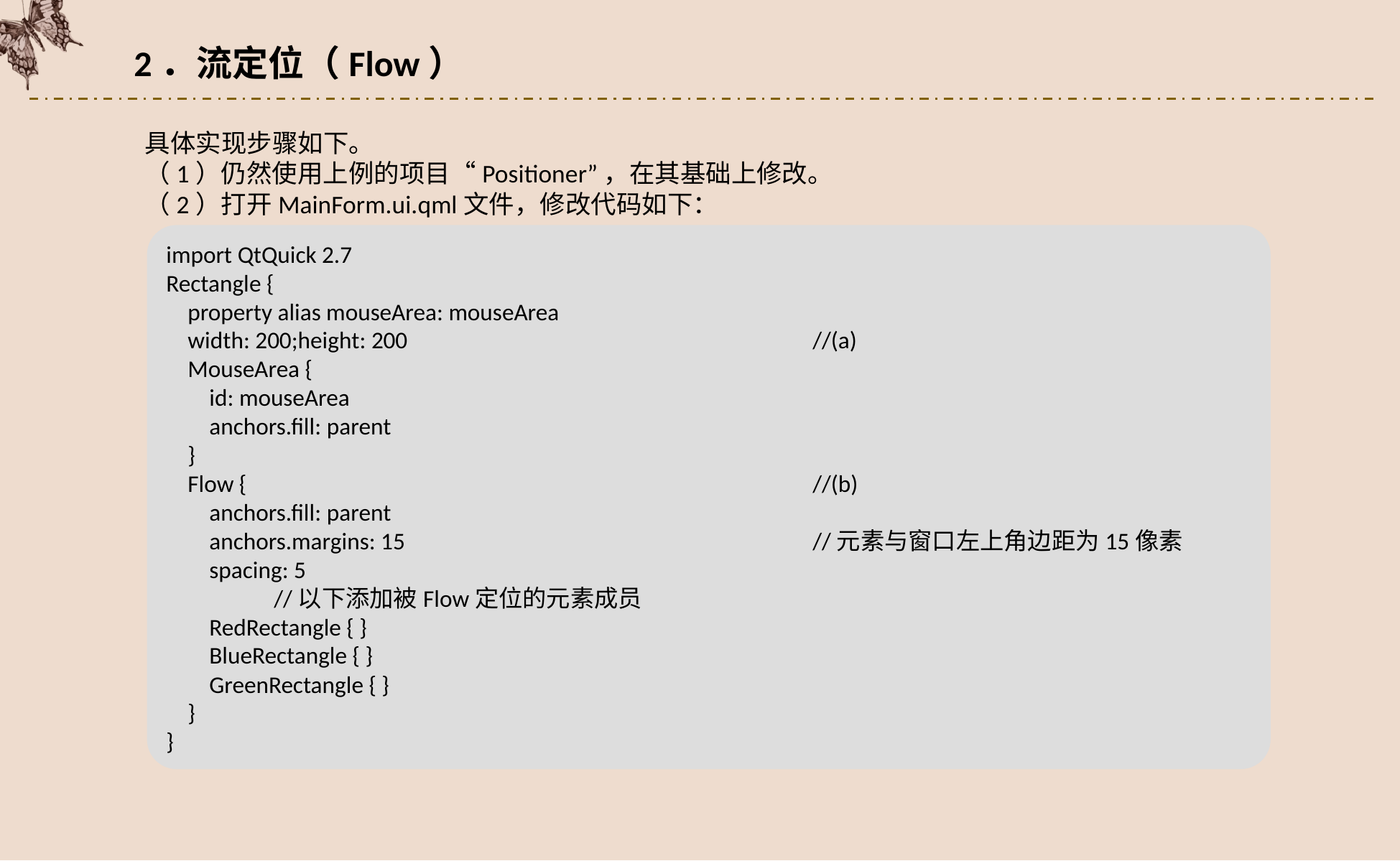

2．流定位（Flow）
具体实现步骤如下。
（1）仍然使用上例的项目“Positioner”，在其基础上修改。
（2）打开MainForm.ui.qml文件，修改代码如下：
import QtQuick 2.7
Rectangle {
    property alias mouseArea: mouseArea
    width: 200;height: 200				//(a)
    MouseArea {
        id: mouseArea
        anchors.fill: parent
    }
    Flow {						//(b)
        anchors.fill: parent
        anchors.margins: 15				//元素与窗口左上角边距为15像素
        spacing: 5
	//以下添加被Flow定位的元素成员
        RedRectangle { }
        BlueRectangle { }
        GreenRectangle { }
    }
}